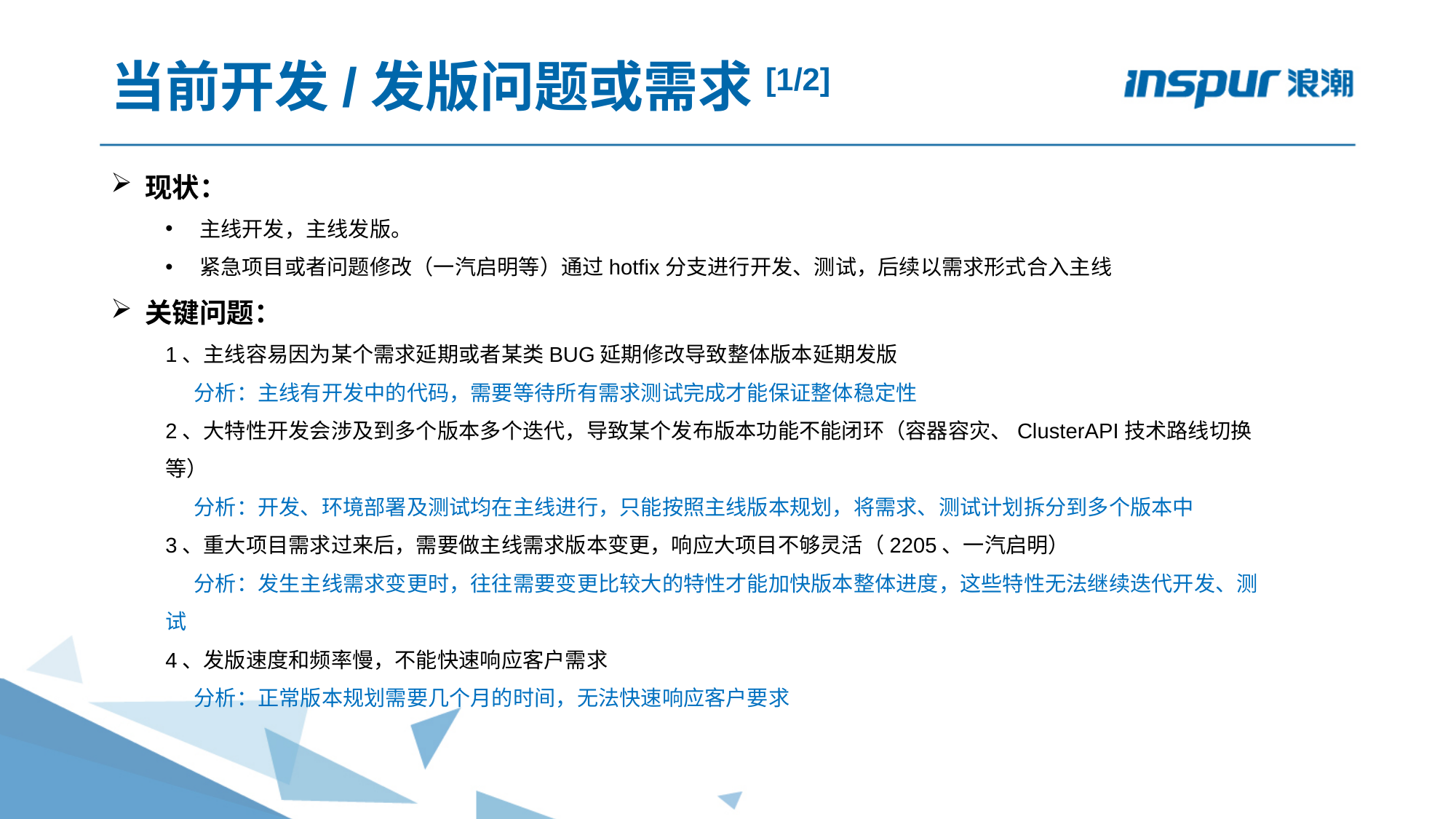

# 当前开发/发版问题或需求[1/2]
现状：
主线开发，主线发版。
紧急项目或者问题修改（一汽启明等）通过hotfix分支进行开发、测试，后续以需求形式合入主线
关键问题：
1、主线容易因为某个需求延期或者某类BUG延期修改导致整体版本延期发版
     分析：主线有开发中的代码，需要等待所有需求测试完成才能保证整体稳定性
2、大特性开发会涉及到多个版本多个迭代，导致某个发布版本功能不能闭环（容器容灾、ClusterAPI技术路线切换等）
     分析：开发、环境部署及测试均在主线进行，只能按照主线版本规划，将需求、测试计划拆分到多个版本中
3、重大项目需求过来后，需要做主线需求版本变更，响应大项目不够灵活（2205、一汽启明）
     分析：发生主线需求变更时，往往需要变更比较大的特性才能加快版本整体进度，这些特性无法继续迭代开发、测试
4、发版速度和频率慢，不能快速响应客户需求
     分析：正常版本规划需要几个月的时间，无法快速响应客户要求